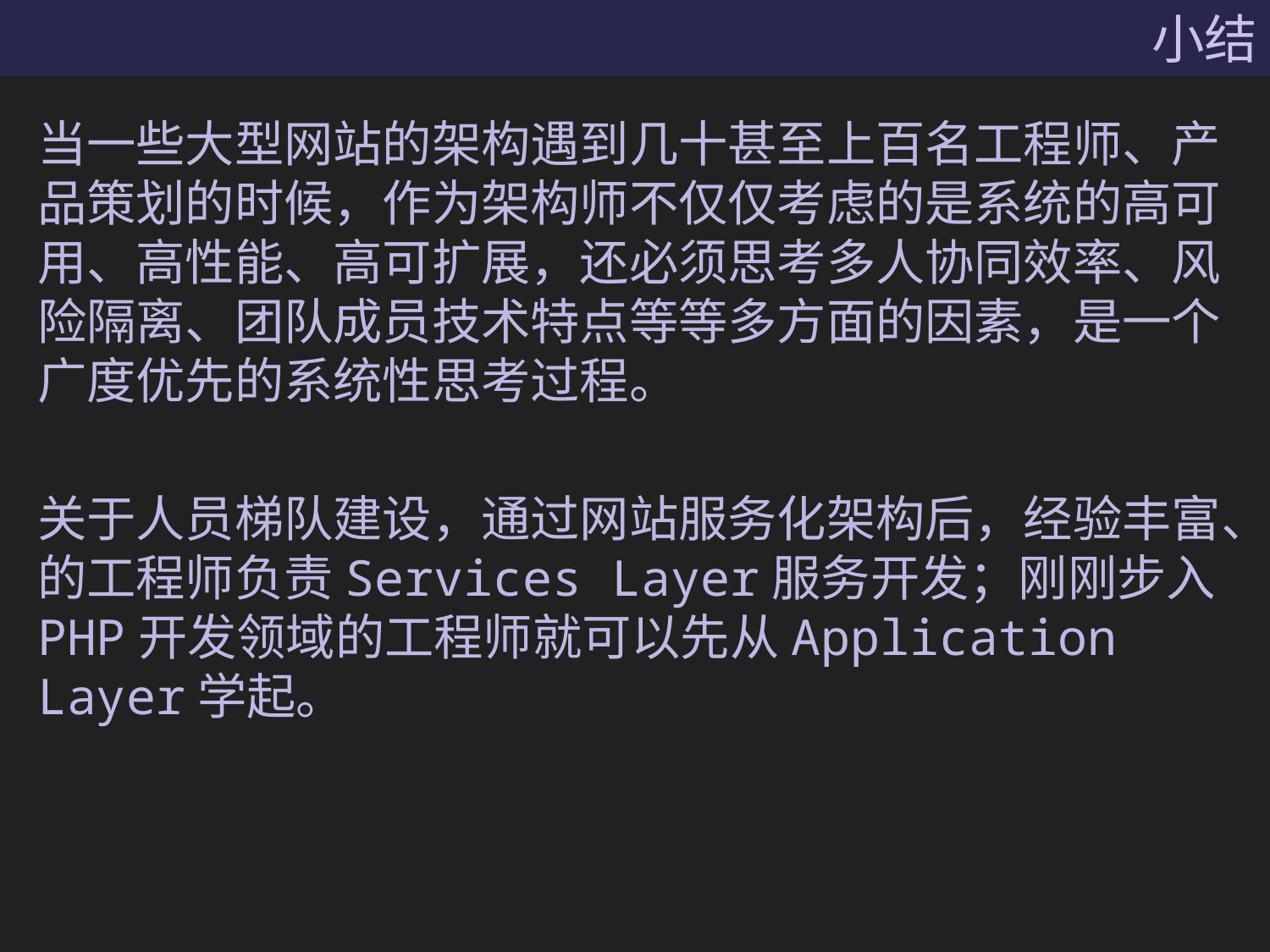

# 小结
当一些大型网站的架构遇到几十甚至上百名工程师、产品策划的时候，作为架构师不仅仅考虑的是系统的高可用、高性能、高可扩展，还必须思考多人协同效率、风险隔离、团队成员技术特点等等多方面的因素，是一个广度优先的系统性思考过程。

关于人员梯队建设，通过网站服务化架构后，经验丰富、的工程师负责Services Layer服务开发；刚刚步入PHP开发领域的工程师就可以先从Application Layer学起。